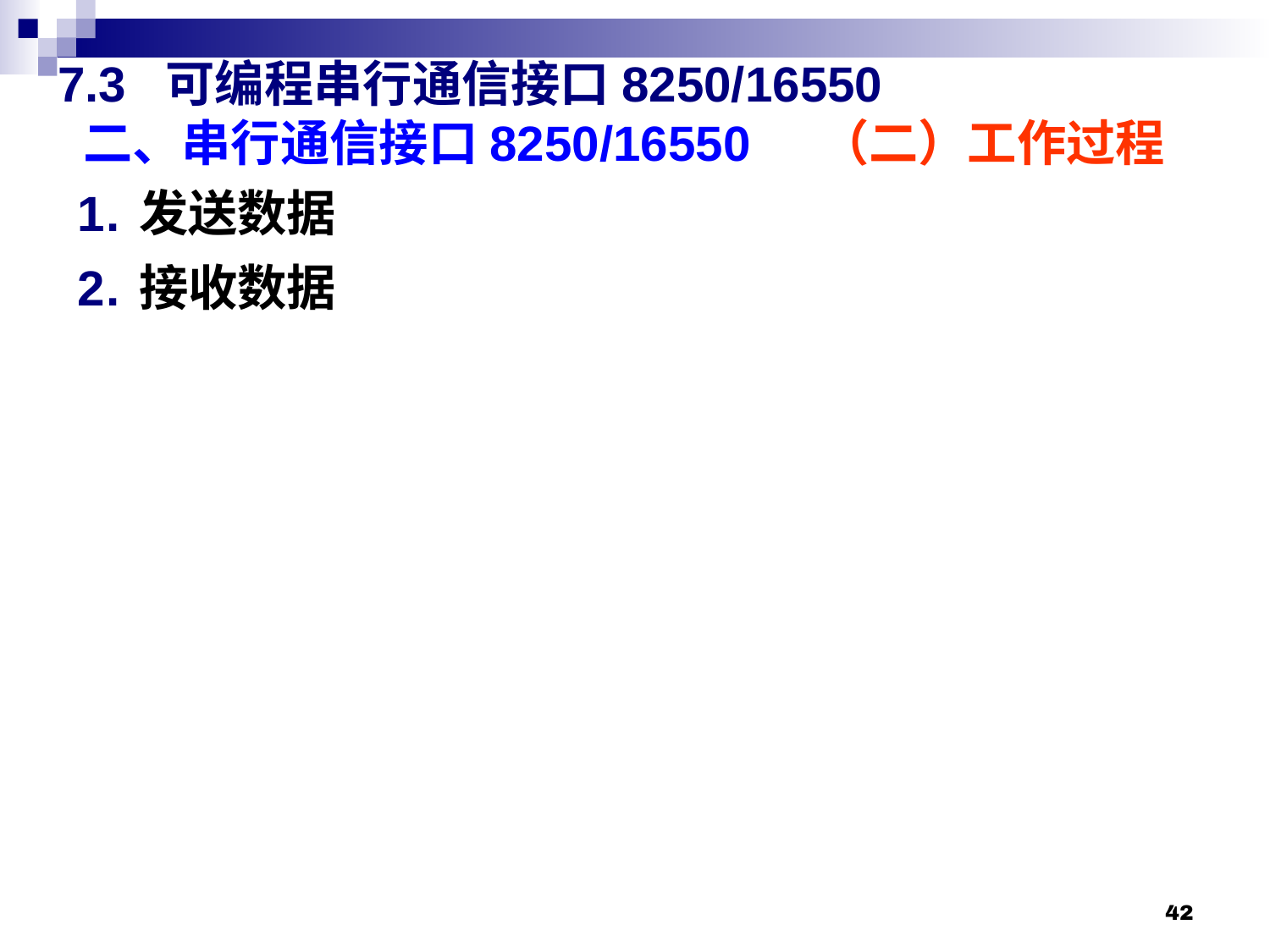

# 7.3  可编程串行通信接口8250/16550 二、串行通信接口8250/16550	（二）工作过程
发送数据
接收数据
42